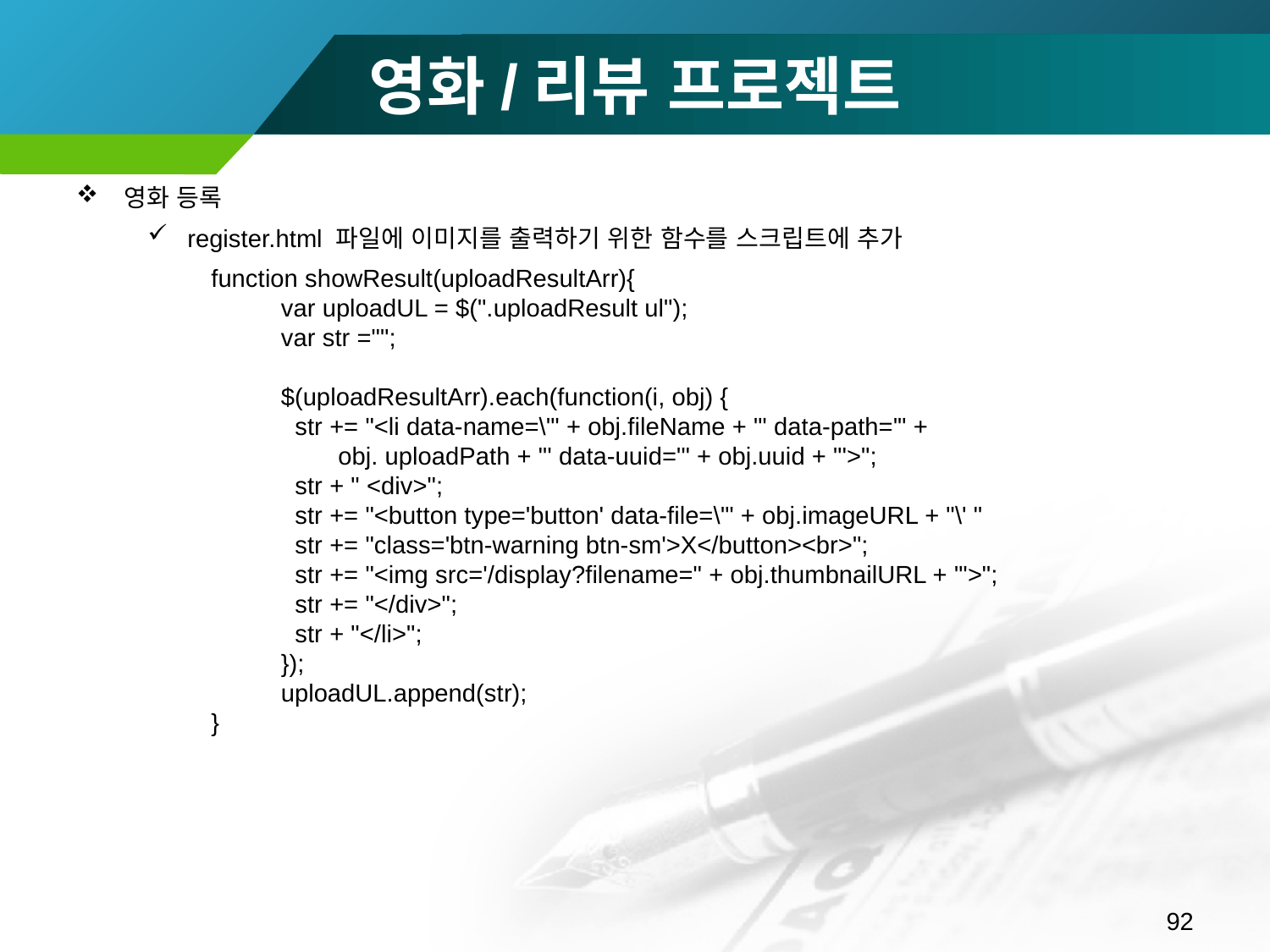

# 영화/리뷰 프로젝트
영화 등록
register.html 파일에 이미지를 출력하기 위한 함수를 스크립트에 추가
function showResult(uploadResultArr){
          var uploadUL = $(".uploadResult ul");
          var str ="";

          $(uploadResultArr).each(function(i, obj) {
            str += "<li data-name=\'" + obj.fileName + "' data-path='" +
	obj. uploadPath + "' data-uuid='" + obj.uuid + "'>";
            str + " <div>";
            str += "<button type='button' data-file=\'" + obj.imageURL + "\' "
            str += "class='btn-warning btn-sm'>X</button><br>";
            str += "<img src='/display?filename=" + obj.thumbnailURL + "'>";
            str += "</div>";
            str + "</li>";
          });
          uploadUL.append(str);
}
92